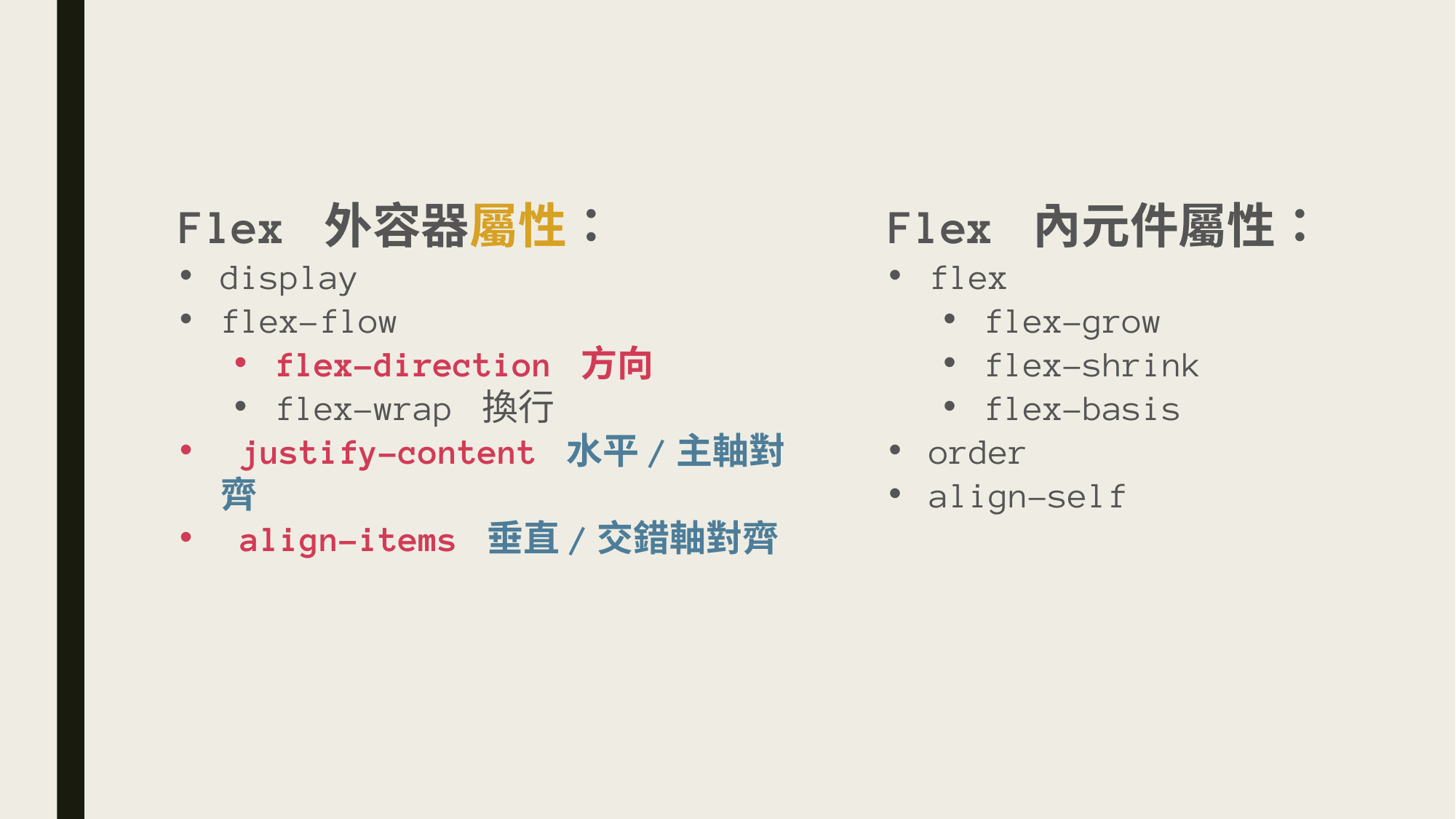

Flex 外容器屬性：
display
flex-flow
flex-direction 方向
flex-wrap 換行
 justify-content 水平/主軸對齊
 align-items 垂直/交錯軸對齊
Flex 內元件屬性：
flex
flex-grow
flex-shrink
flex-basis
order
align-self